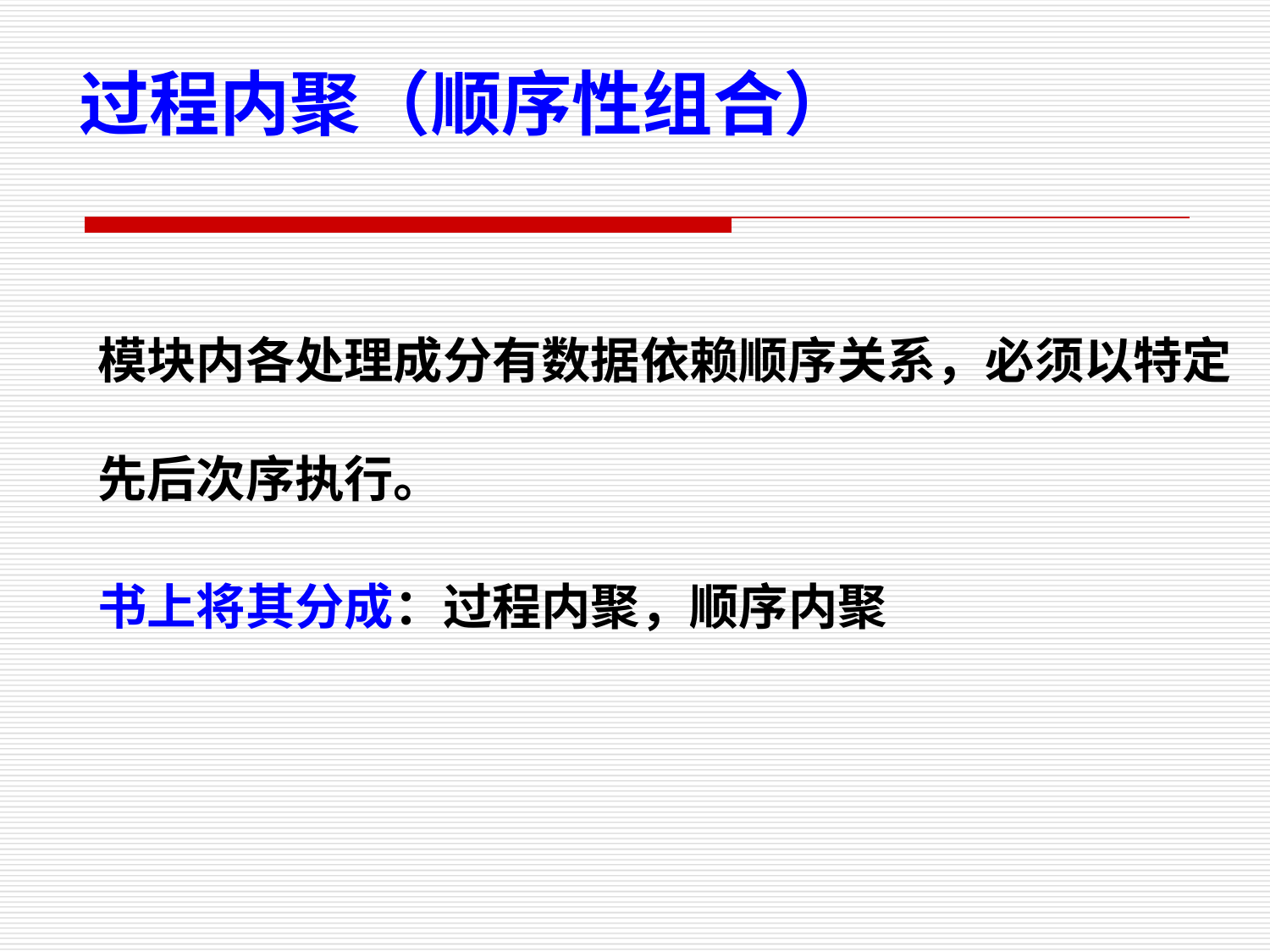

过程内聚（顺序性组合）
模块内各处理成分有数据依赖顺序关系，必须以特定先后次序执行。
书上将其分成：过程内聚，顺序内聚